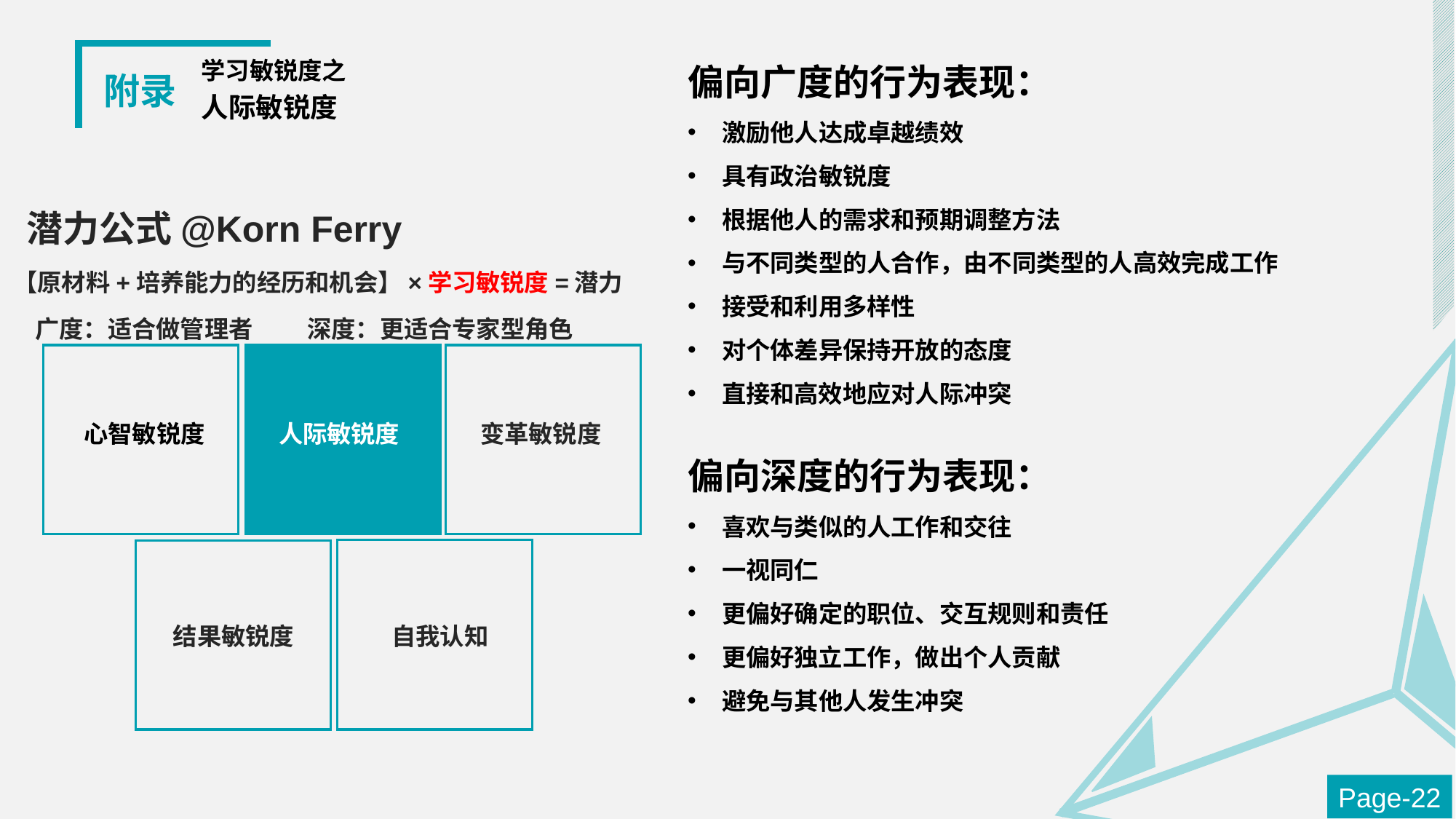

偏向广度的行为表现：
激励他人达成卓越绩效
具有政治敏锐度
根据他人的需求和预期调整方法
与不同类型的人合作，由不同类型的人高效完成工作
接受和利用多样性
对个体差异保持开放的态度
直接和高效地应对人际冲突
附录
学习敏锐度之
人际敏锐度
潜力公式@Korn Ferry
【原材料+培养能力的经历和机会】×学习敏锐度=潜力
广度：适合做管理者          深度：更适合专家型角色

心智敏锐度
人际敏锐度
变革敏锐度
偏向深度的行为表现：
喜欢与类似的人工作和交往
一视同仁
更偏好确定的职位、交互规则和责任
更偏好独立工作，做出个人贡献
避免与其他人发生冲突

结果敏锐度
自我认知
Page-22